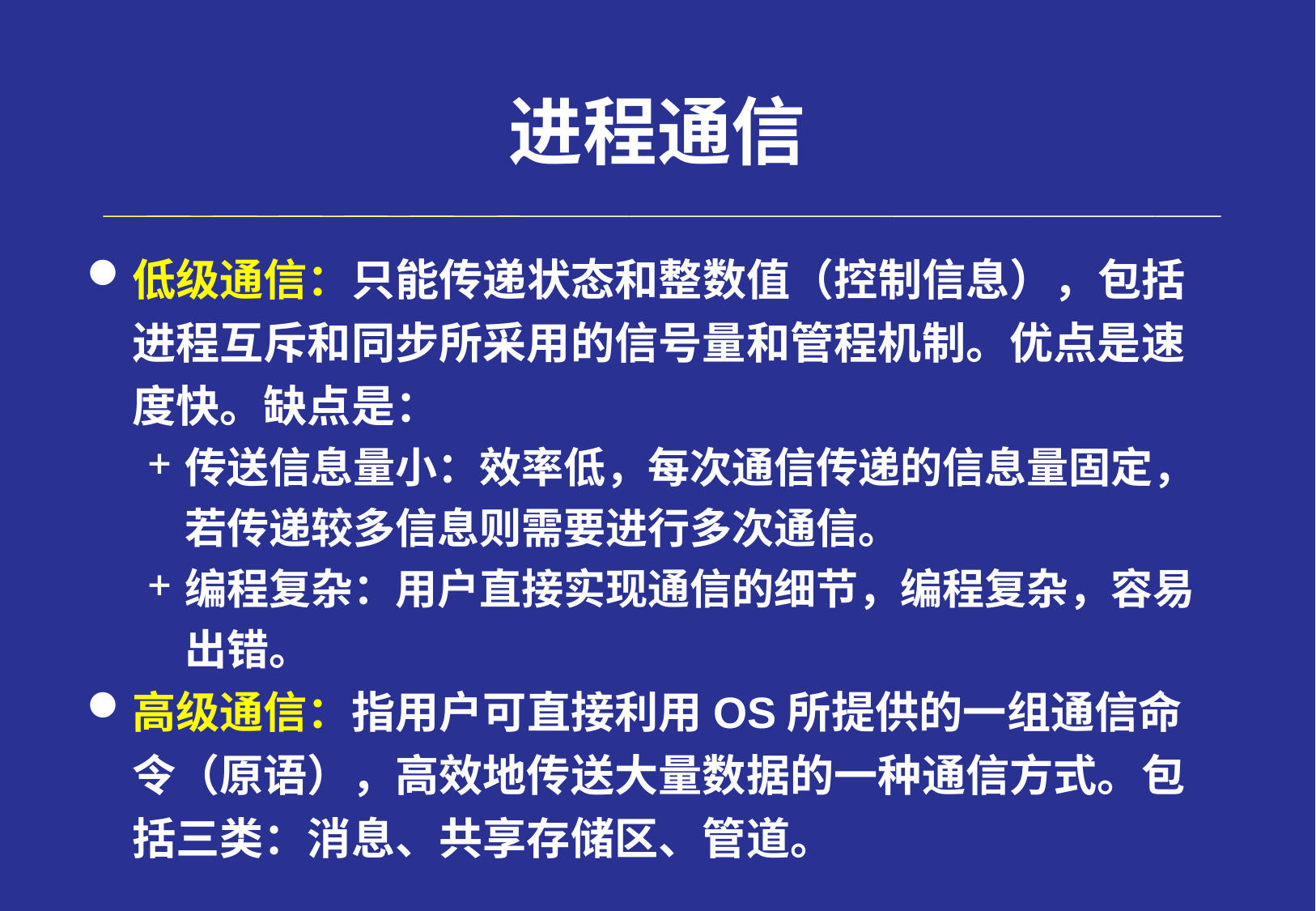

# 进程通信
低级通信：只能传递状态和整数值（控制信息），包括进程互斥和同步所采用的信号量和管程机制。优点是速度快。缺点是：
传送信息量小：效率低，每次通信传递的信息量固定，若传递较多信息则需要进行多次通信。
编程复杂：用户直接实现通信的细节，编程复杂，容易出错。
高级通信：指用户可直接利用OS所提供的一组通信命令（原语），高效地传送大量数据的一种通信方式。包括三类：消息、共享存储区、管道。